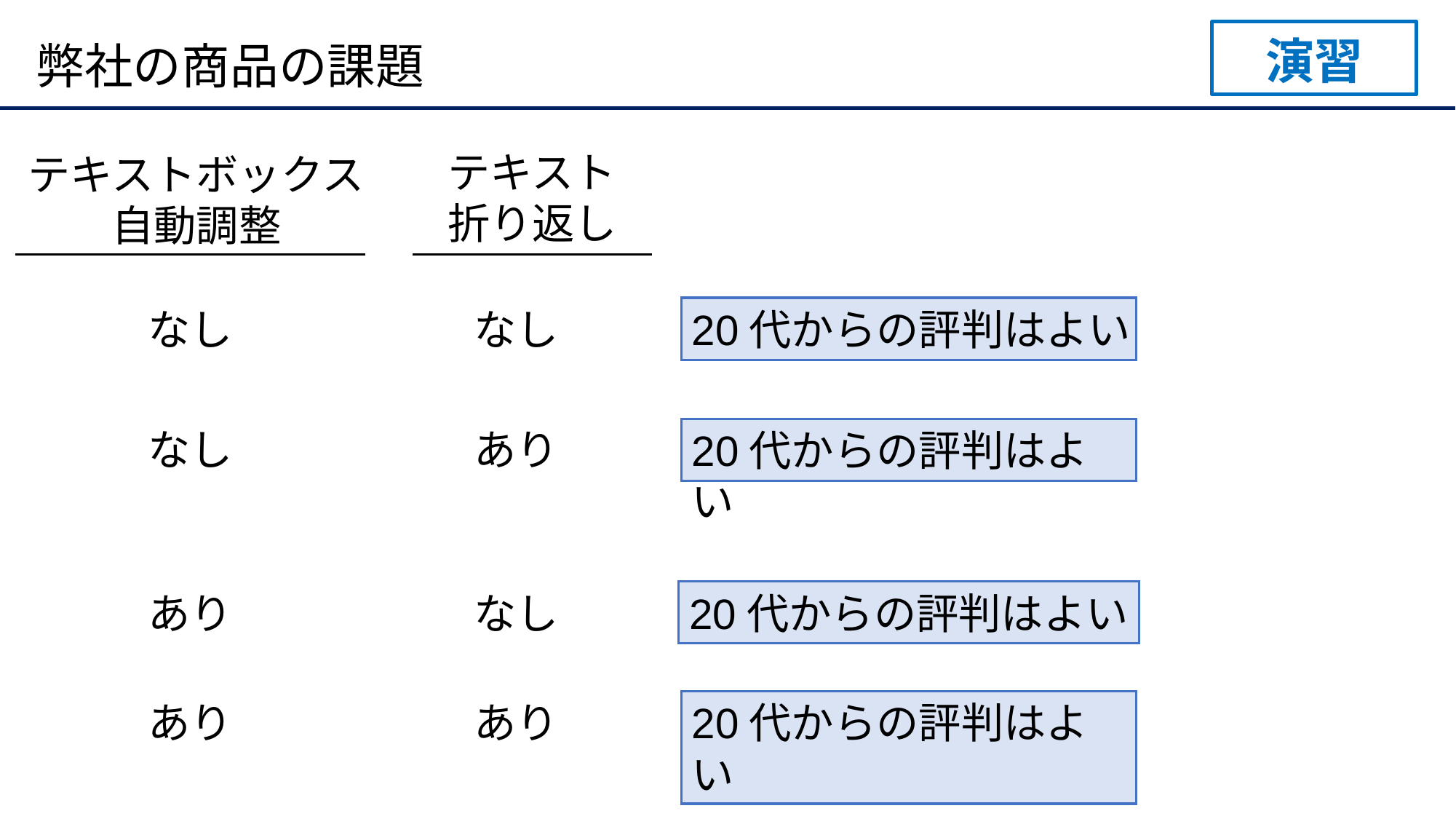

演習
# 弊社の商品の課題
テキスト
折り返し
テキストボックス
自動調整
なし
なし
20代からの評判はよい
なし
あり
20代からの評判はよい
あり
なし
20代からの評判はよい
あり
あり
20代からの評判はよい